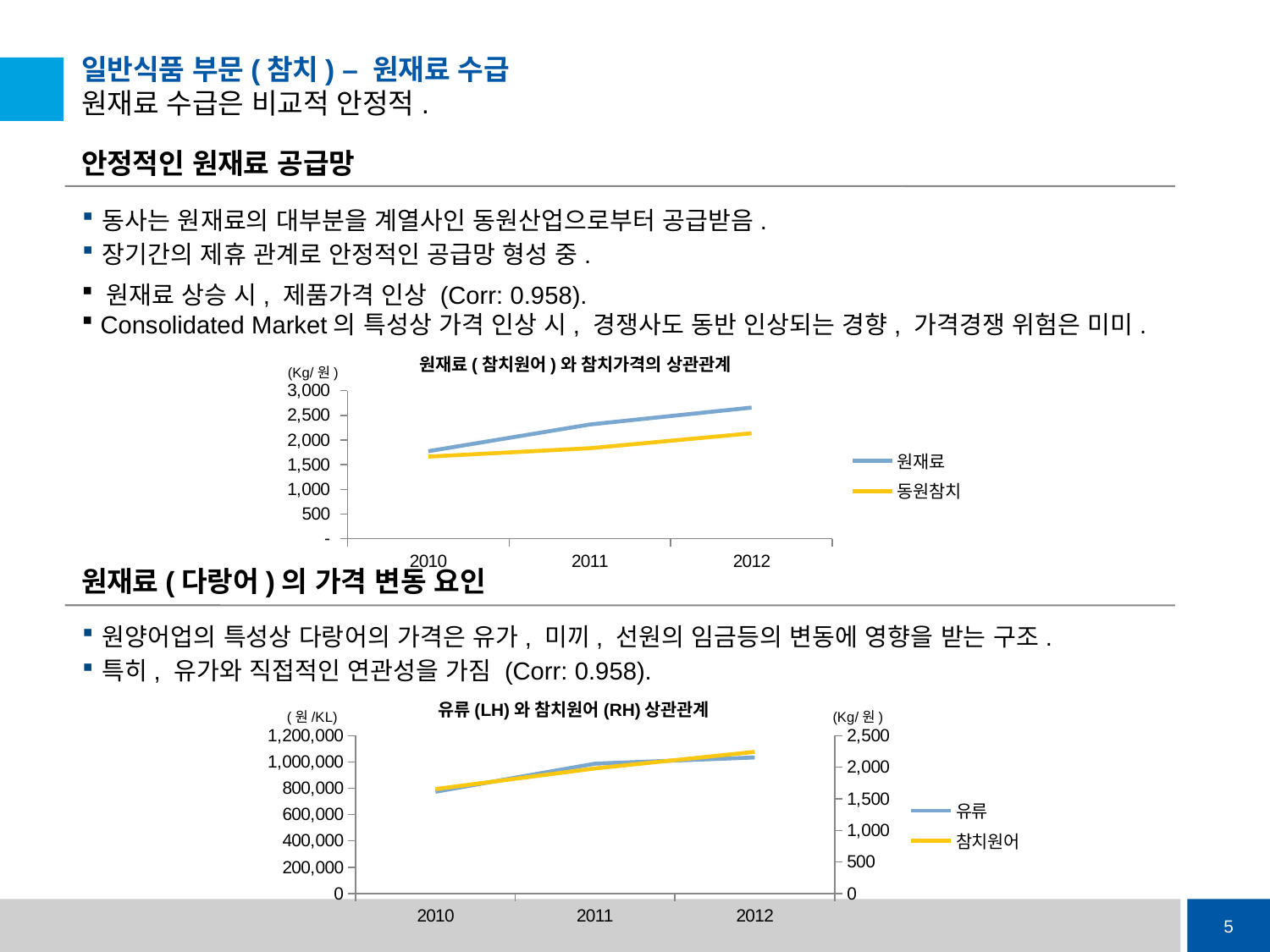

# 일반식품 부문(참치) – 원재료 수급 원재료 수급은 비교적 안정적.
안정적인 원재료 공급망

동사는 원재료의 대부분을 계열사인 동원산업으로부터 공급받음.
장기간의 제휴 관계로 안정적인 공급망 형성 중.
 원재료 상승 시, 제품가격 인상 (Corr: 0.958).
 Consolidated Market의 특성상 가격 인상 시, 경쟁사도 동반 인상되는 경향, 가격경쟁 위험은 미미.
원재료(참치원어)와 참치가격의 상관관계
(Kg/원)

### Chart

| Category | 원재료 | 동원참치 |
|---|---|---|
| 2010 | 1774.0 | 1665.0 |
| 2011 | 2316.0 | 1835.0 |
| 2012 | 2657.0 | 2137.0 |
원재료(다랑어)의 가격 변동 요인

원양어업의 특성상 다랑어의 가격은 유가, 미끼, 선원의 임금등의 변동에 영향을 받는 구조.
특히, 유가와 직접적인 연관성을 가짐 (Corr: 0.958).
유류(LH)와 참치원어(RH)상관관계
(원/KL)
(Kg/원)

### Chart

| Category | 유류 | 참치원어 |
|---|---|---|
| 2010 | 773954.0 | 1655.0 |
| 2011 | 987535.0 | 1982.0 |
| 2012 | 1034663.0 | 2244.0 |